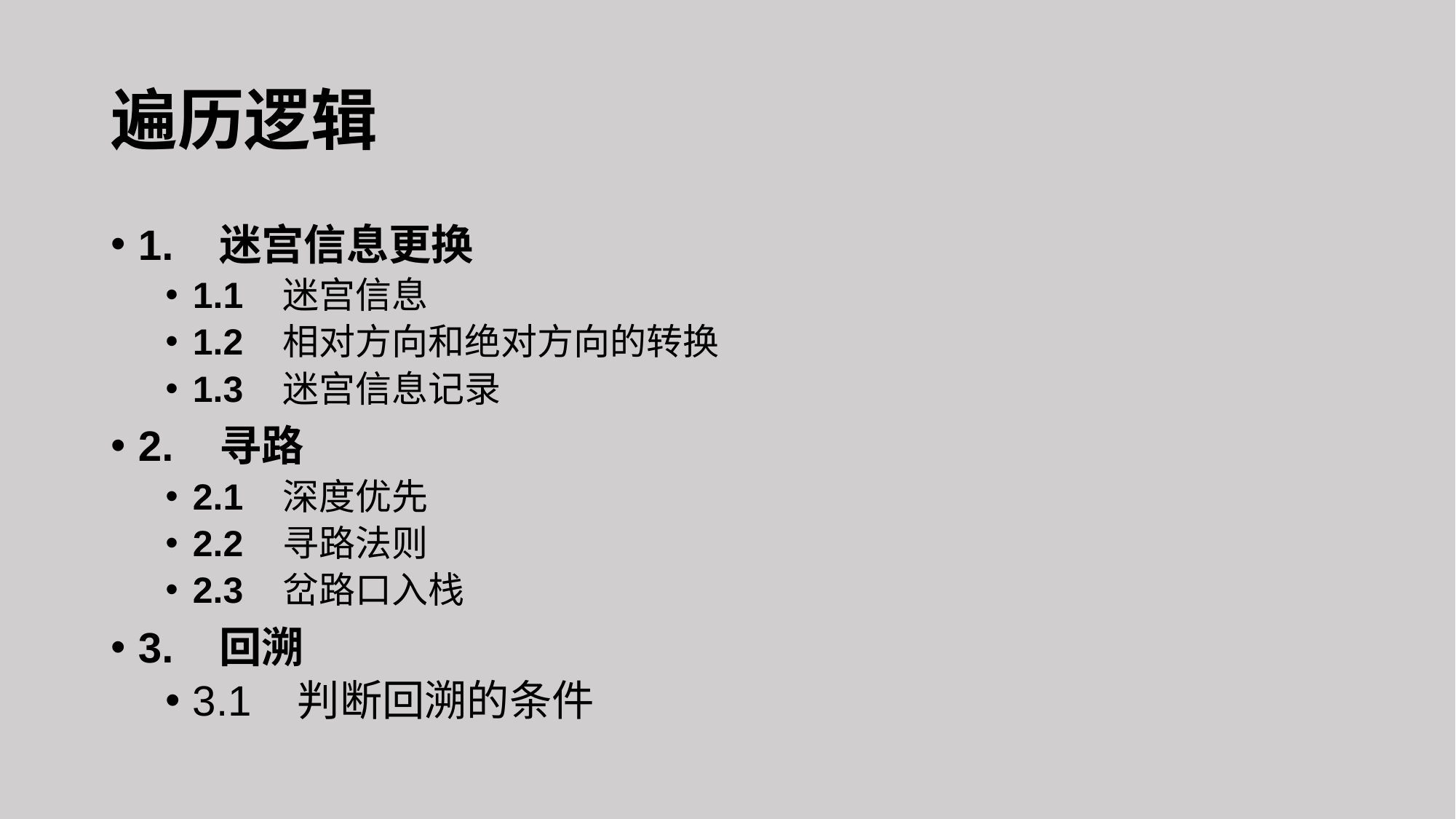

# 遍历逻辑
1.   迷宫信息更换
1.1   迷宫信息
1.2   相对方向和绝对方向的转换
1.3   迷宫信息记录
2.   寻路
2.1   深度优先
2.2   寻路法则
2.3   岔路口入栈
3.   回溯
3.1   判断回溯的条件